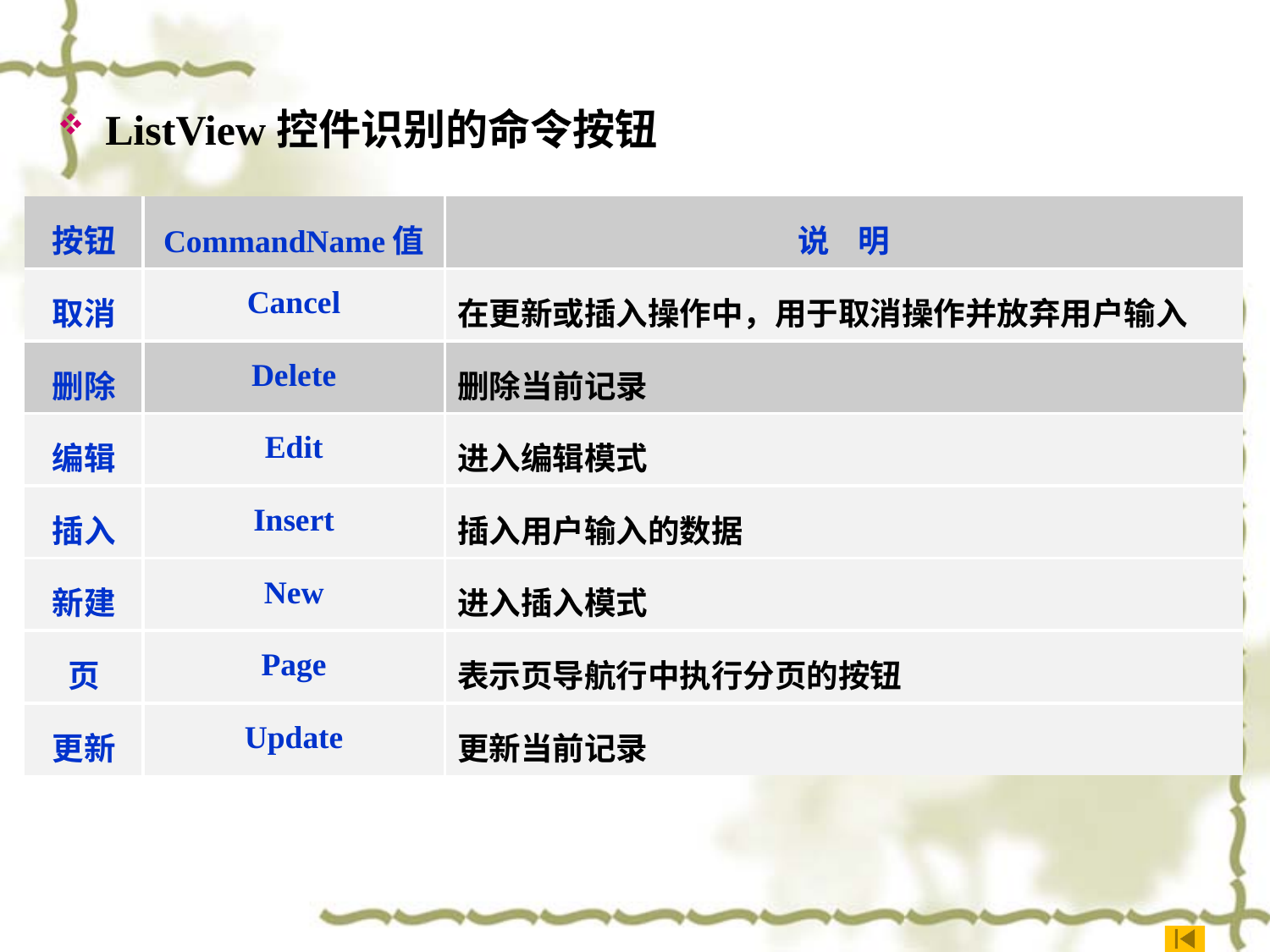

ListView控件识别的命令按钮
| 按钮 | CommandName值 | 说 明 |
| --- | --- | --- |
| 取消 | Cancel | 在更新或插入操作中，用于取消操作并放弃用户输入 |
| 删除 | Delete | 删除当前记录 |
| 编辑 | Edit | 进入编辑模式 |
| 插入 | Insert | 插入用户输入的数据 |
| 新建 | New | 进入插入模式 |
| 页 | Page | 表示页导航行中执行分页的按钮 |
| 更新 | Update | 更新当前记录 |